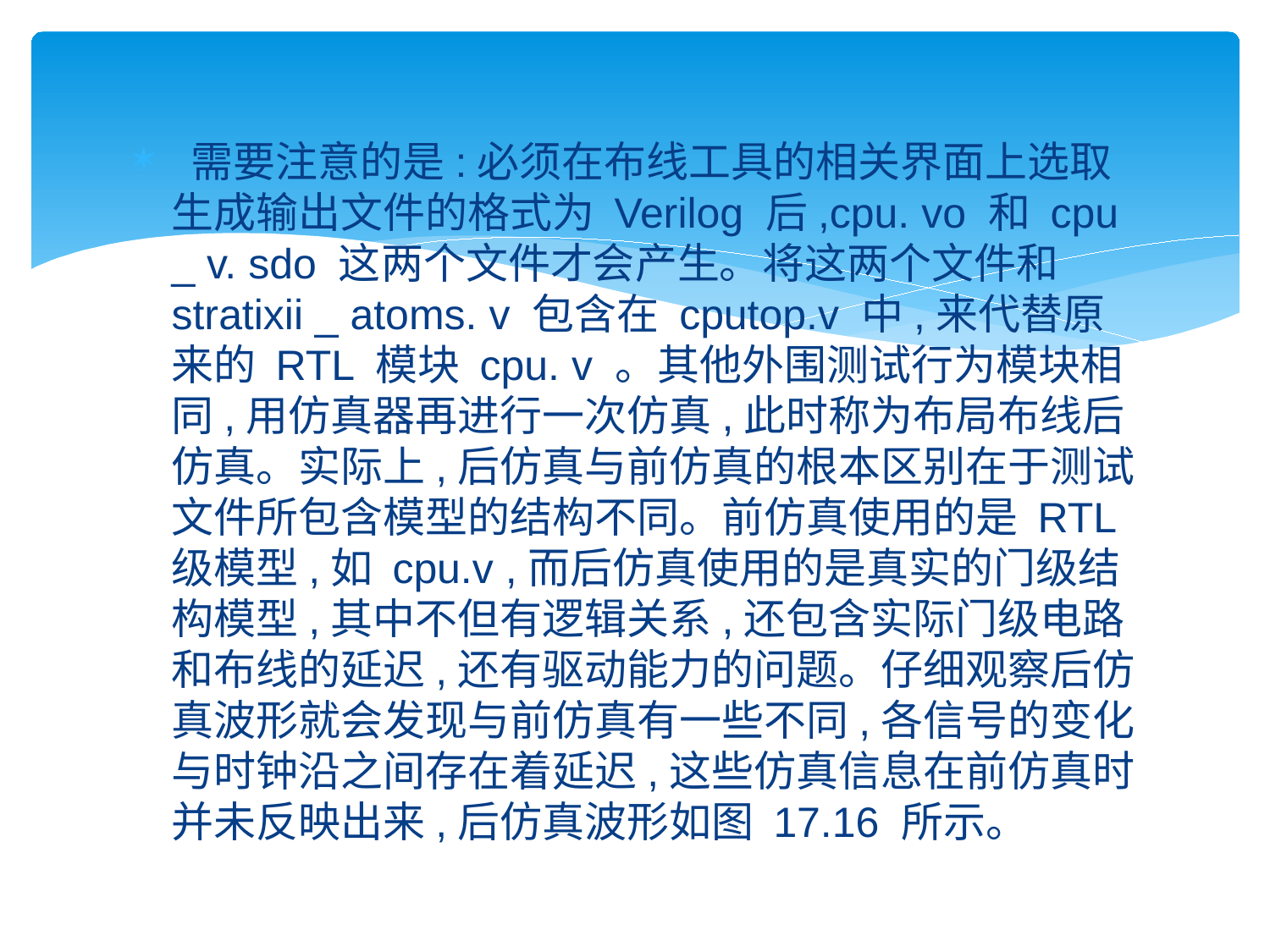

#
 需要注意的是:必须在布线工具的相关界面上选取生成输出文件的格式为 Verilog 后,cpu. vo 和 cpu _ v. sdo 这两个文件才会产生。将这两个文件和 stratixii _ atoms. v 包含在 cputop.v 中,来代替原来的 RTL 模块 cpu. v 。其他外围测试行为模块相同,用仿真器再进行一次仿真,此时称为布局布线后仿真。实际上,后仿真与前仿真的根本区别在于测试文件所包含模型的结构不同。前仿真使用的是 RTL 级模型,如 cpu.v ,而后仿真使用的是真实的门级结构模型,其中不但有逻辑关系,还包含实际门级电路和布线的延迟,还有驱动能力的问题。仔细观察后仿真波形就会发现与前仿真有一些不同,各信号的变化与时钟沿之间存在着延迟,这些仿真信息在前仿真时并未反映出来,后仿真波形如图 17.16 所示。